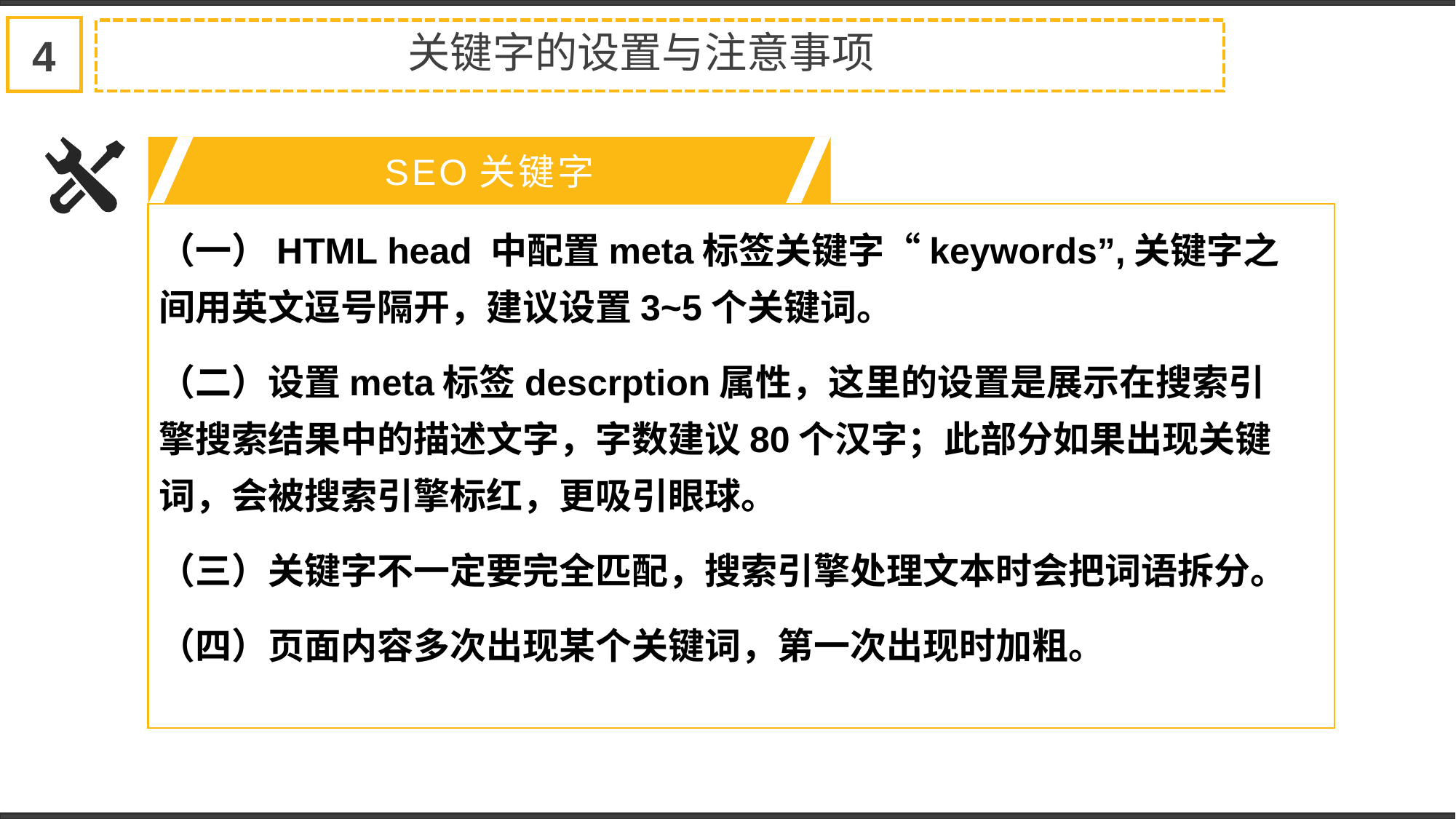

4

关键字的设置与注意事项

SEO关键字

（一）HTML head 中配置meta标签关键字“keywords”,关键字之间用英文逗号隔开，建议设置3~5个关键词。
（二）设置meta标签descrption属性，这里的设置是展示在搜索引擎搜索结果中的描述文字，字数建议80个汉字；此部分如果出现关键词，会被搜索引擎标红，更吸引眼球。
（三）关键字不一定要完全匹配，搜索引擎处理文本时会把词语拆分。
（四）页面内容多次出现某个关键词，第一次出现时加粗。